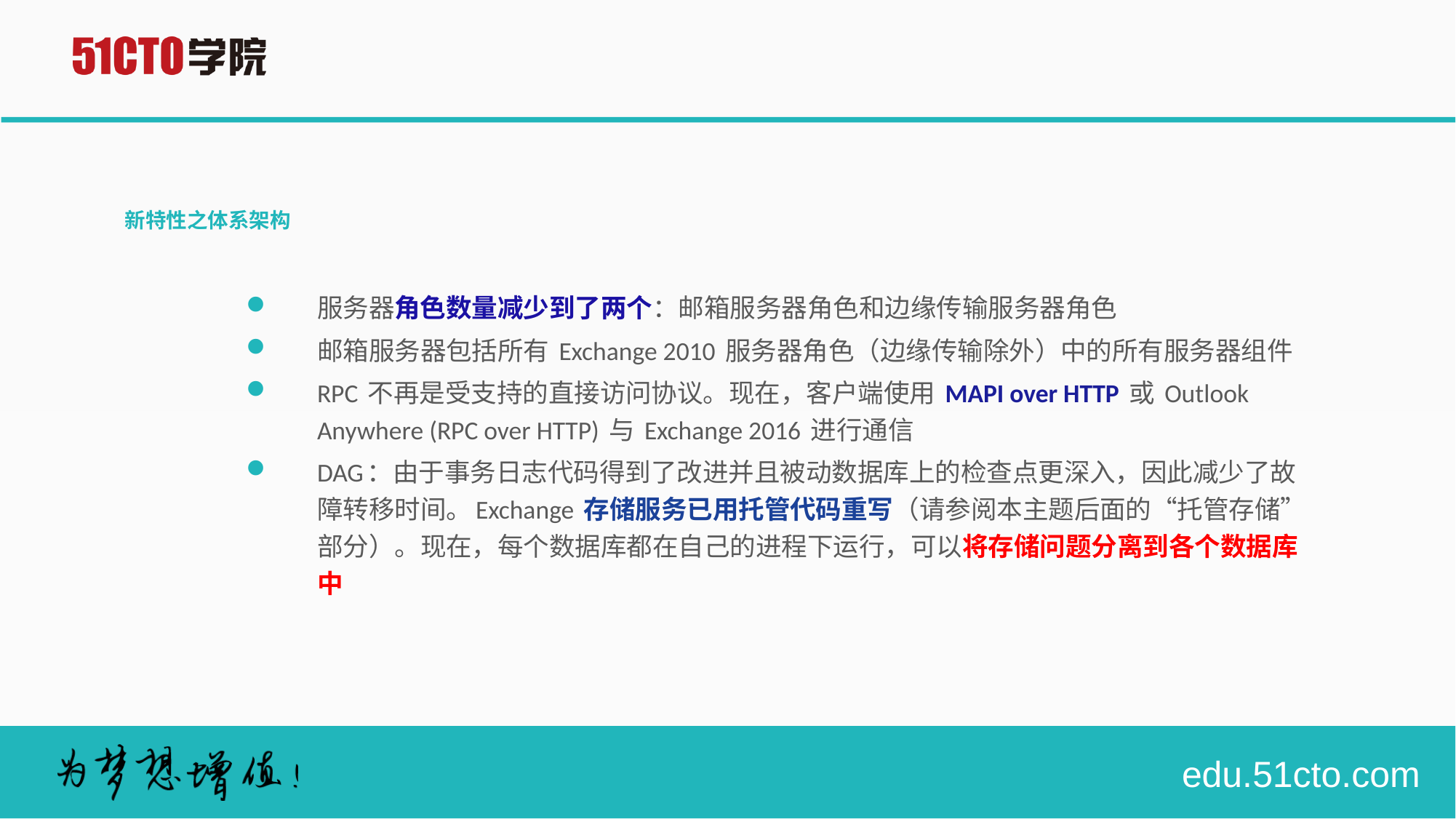

# 新特性之体系架构
服务器角色数量减少到了两个：邮箱服务器角色和边缘传输服务器角色
邮箱服务器包括所有 Exchange 2010 服务器角色（边缘传输除外）中的所有服务器组件
RPC 不再是受支持的直接访问协议。现在，客户端使用 MAPI over HTTP 或 Outlook Anywhere (RPC over HTTP) 与 Exchange 2016 进行通信
DAG：由于事务日志代码得到了改进并且被动数据库上的检查点更深入，因此减少了故障转移时间。Exchange 存储服务已用托管代码重写（请参阅本主题后面的“托管存储”部分）。现在，每个数据库都在自己的进程下运行，可以将存储问题分离到各个数据库中